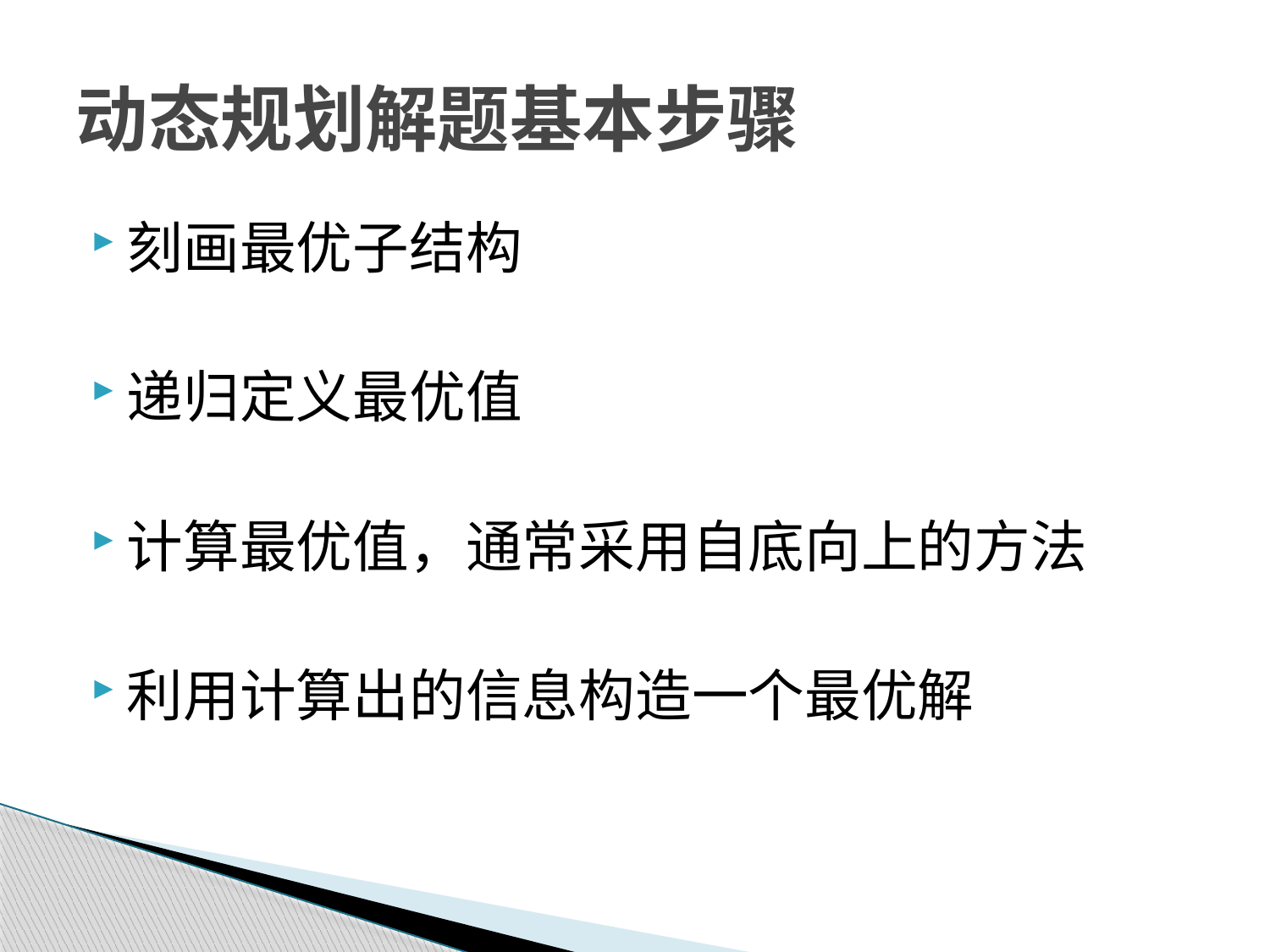

# 动态规划解题基本步骤
刻画最优子结构

递归定义最优值

计算最优值，通常采用自底向上的方法

利用计算出的信息构造一个最优解